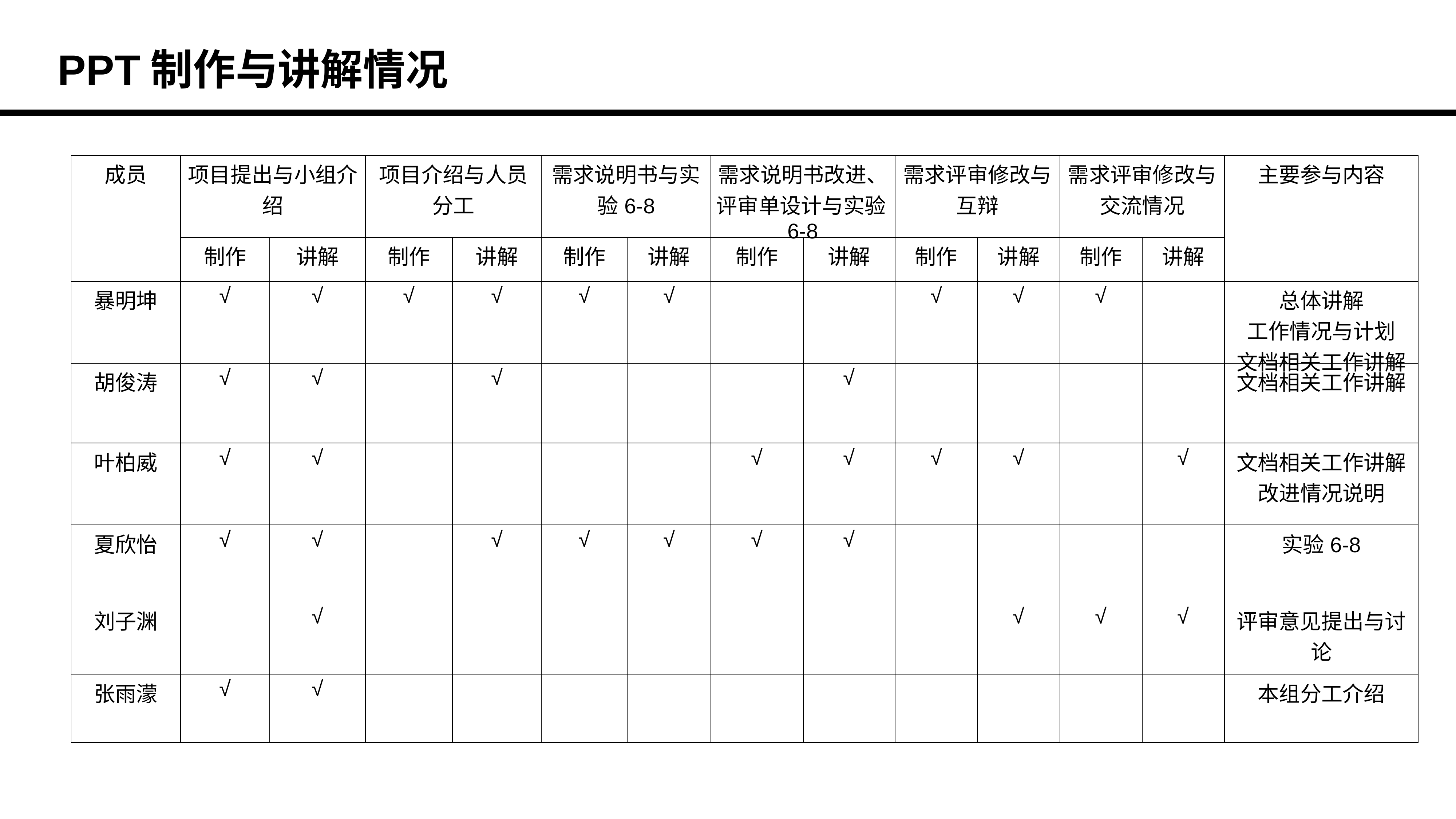

PPT制作与讲解情况

| 成员 | 项目提出与小组介绍 |  | 项目介绍与人员分工 |  | 需求说明书与实验6-8 |  | 需求说明书改进、评审单设计与实验6-8 |  | 需求评审修改与互辩 |  | 需求评审修改与交流情况 |  | 主要参与内容 |
| --- | --- | --- | --- | --- | --- | --- | --- | --- | --- | --- | --- | --- | --- |
|  | 制作 | 讲解 | 制作 | 讲解 | 制作 | 讲解 | 制作 | 讲解 | 制作 | 讲解 | 制作 | 讲解 |  |
| 暴明坤 | √ | √ | √ | √ | √ | √ |  |  | √ | √ | √ |  | 总体讲解 工作情况与计划 文档相关工作讲解 |
| 胡俊涛 | √ | √ |  | √ |  |  |  | √ |  |  |  |  | 文档相关工作讲解 |
| 叶柏威 | √ | √ |  |  |  |  | √ | √ | √ | √ |  | √ | 文档相关工作讲解 改进情况说明 |
| 夏欣怡 | √ | √ |  | √ | √ | √ | √ | √ |  |  |  |  | 实验6-8 |
| 刘子渊 |  | √ |  |  |  |  |  |  |  | √ | √ | √ | 评审意见提出与讨论 |
| 张雨濛 | √ | √ |  |  |  |  |  |  |  |  |  |  | 本组分工介绍 |